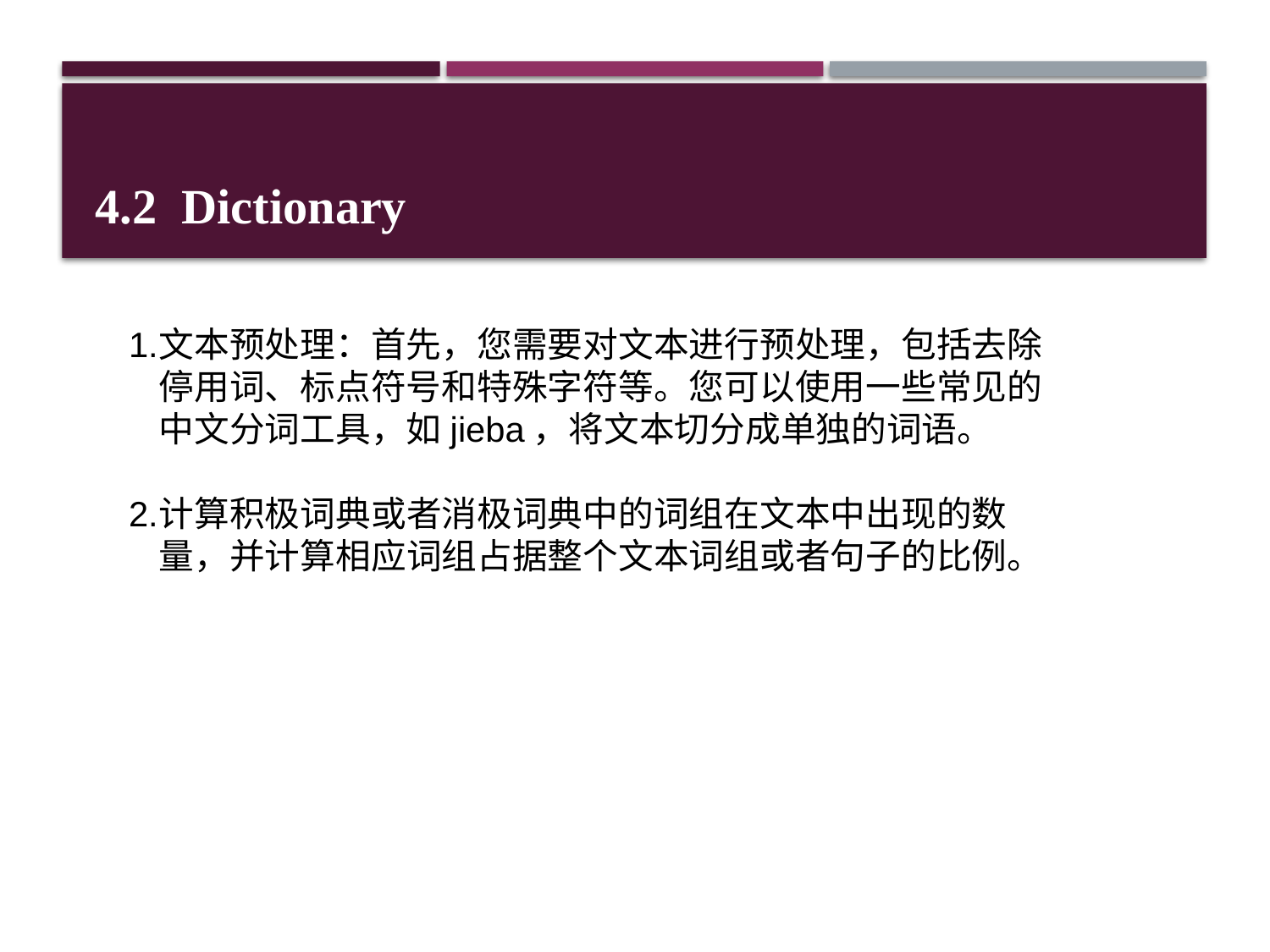

4.2  Dictionary
文本预处理：首先，您需要对文本进行预处理，包括去除停用词、标点符号和特殊字符等。您可以使用一些常见的中文分词工具，如jieba，将文本切分成单独的词语。

计算积极词典或者消极词典中的词组在文本中出现的数量，并计算相应词组占据整个文本词组或者句子的比例。